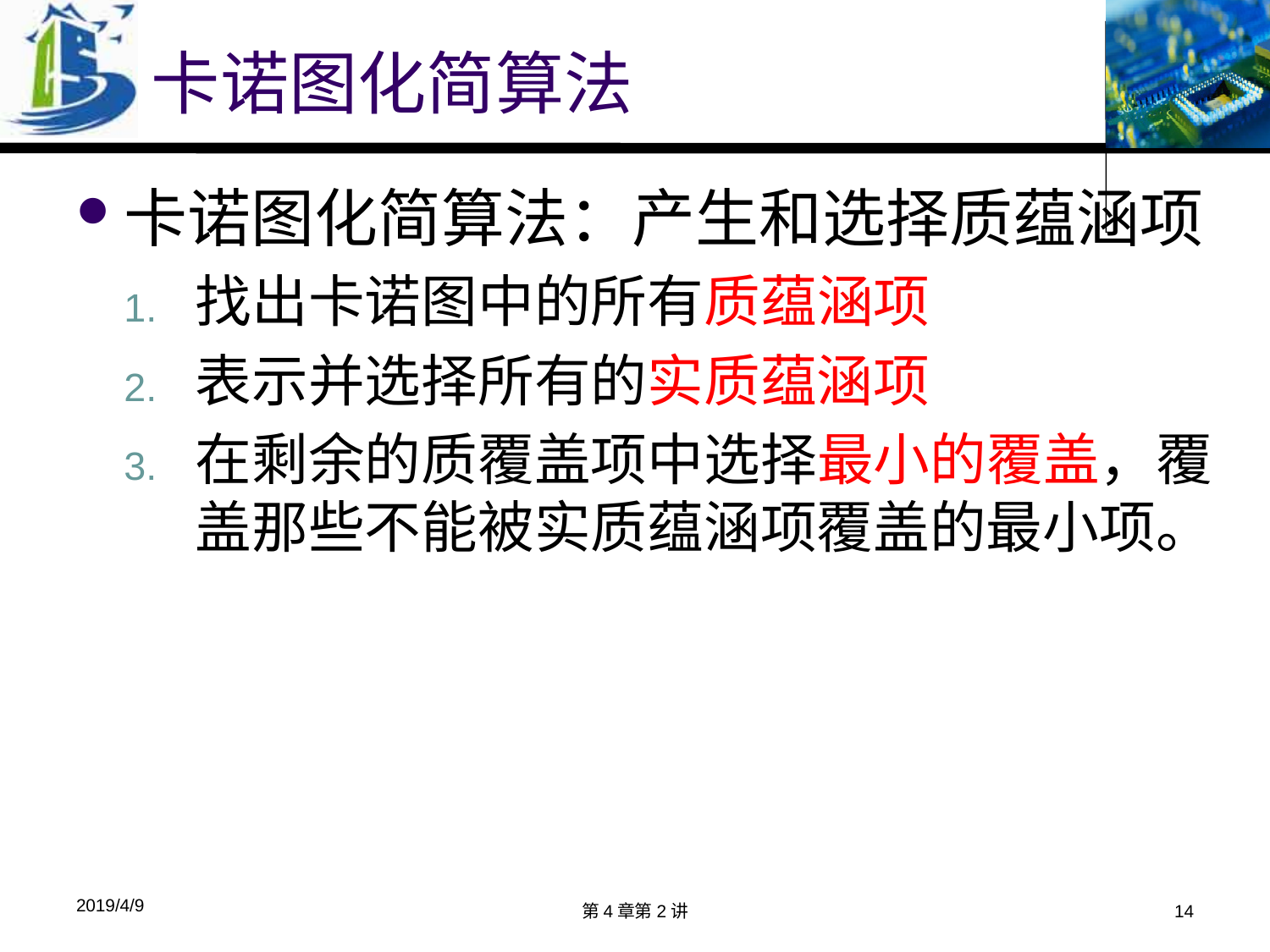

# 卡诺图化简算法
卡诺图化简算法：产生和选择质蕴涵项
找出卡诺图中的所有质蕴涵项
表示并选择所有的实质蕴涵项
在剩余的质覆盖项中选择最小的覆盖，覆盖那些不能被实质蕴涵项覆盖的最小项。
2019/4/9
第4章第2讲
14